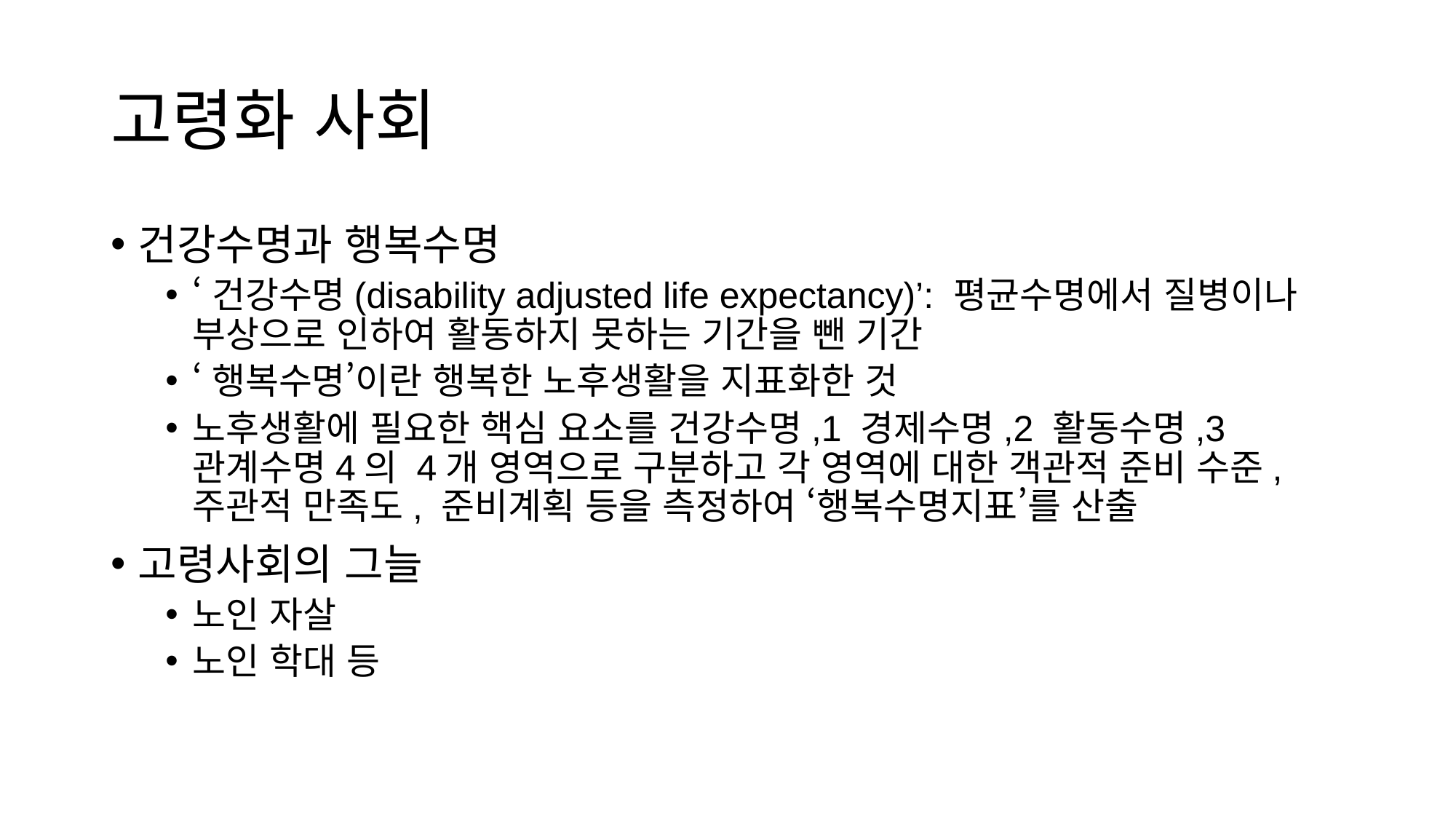

# 고령화 사회
건강수명과 행복수명
‘건강수명(disability adjusted life expectancy)’: 평균수명에서 질병이나 부상으로 인하여 활동하지 못하는 기간을 뺀 기간
‘행복수명’이란 행복한 노후생활을 지표화한 것
노후생활에 필요한 핵심 요소를 건강수명,1 경제수명,2 활동수명,3 관계수명4의 4개 영역으로 구분하고 각 영역에 대한 객관적 준비 수준, 주관적 만족도, 준비계획 등을 측정하여 ‘행복수명지표’를 산출
고령사회의 그늘
노인 자살
노인 학대 등